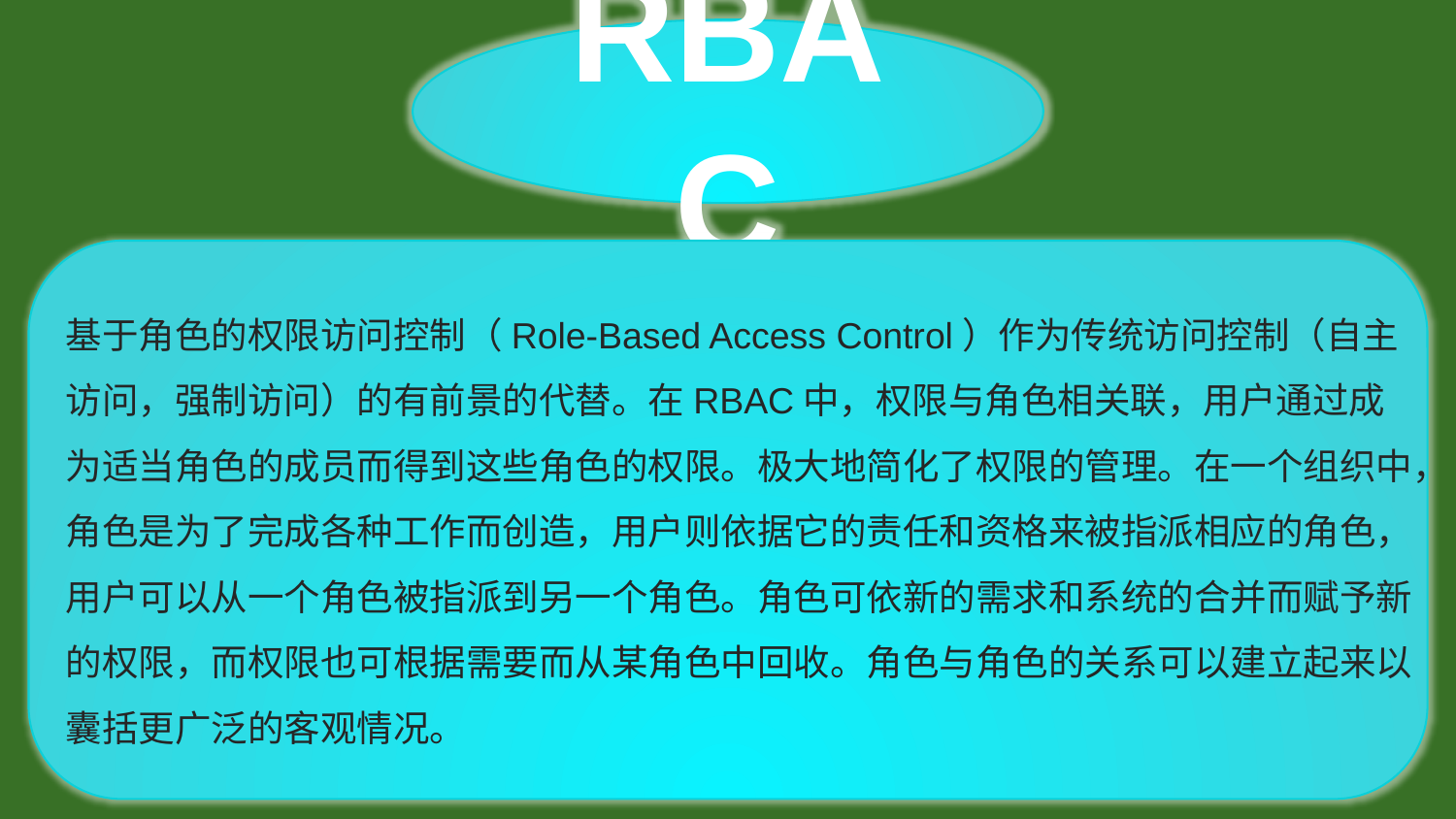

RBAC

基于角色的权限访问控制（Role-Based Access Control）作为传统访问控制（自主访问，强制访问）的有前景的代替。在RBAC中，权限与角色相关联，用户通过成为适当角色的成员而得到这些角色的权限。极大地简化了权限的管理。在一个组织中，角色是为了完成各种工作而创造，用户则依据它的责任和资格来被指派相应的角色，用户可以从一个角色被指派到另一个角色。角色可依新的需求和系统的合并而赋予新的权限，而权限也可根据需要而从某角色中回收。角色与角色的关系可以建立起来以囊括更广泛的客观情况。